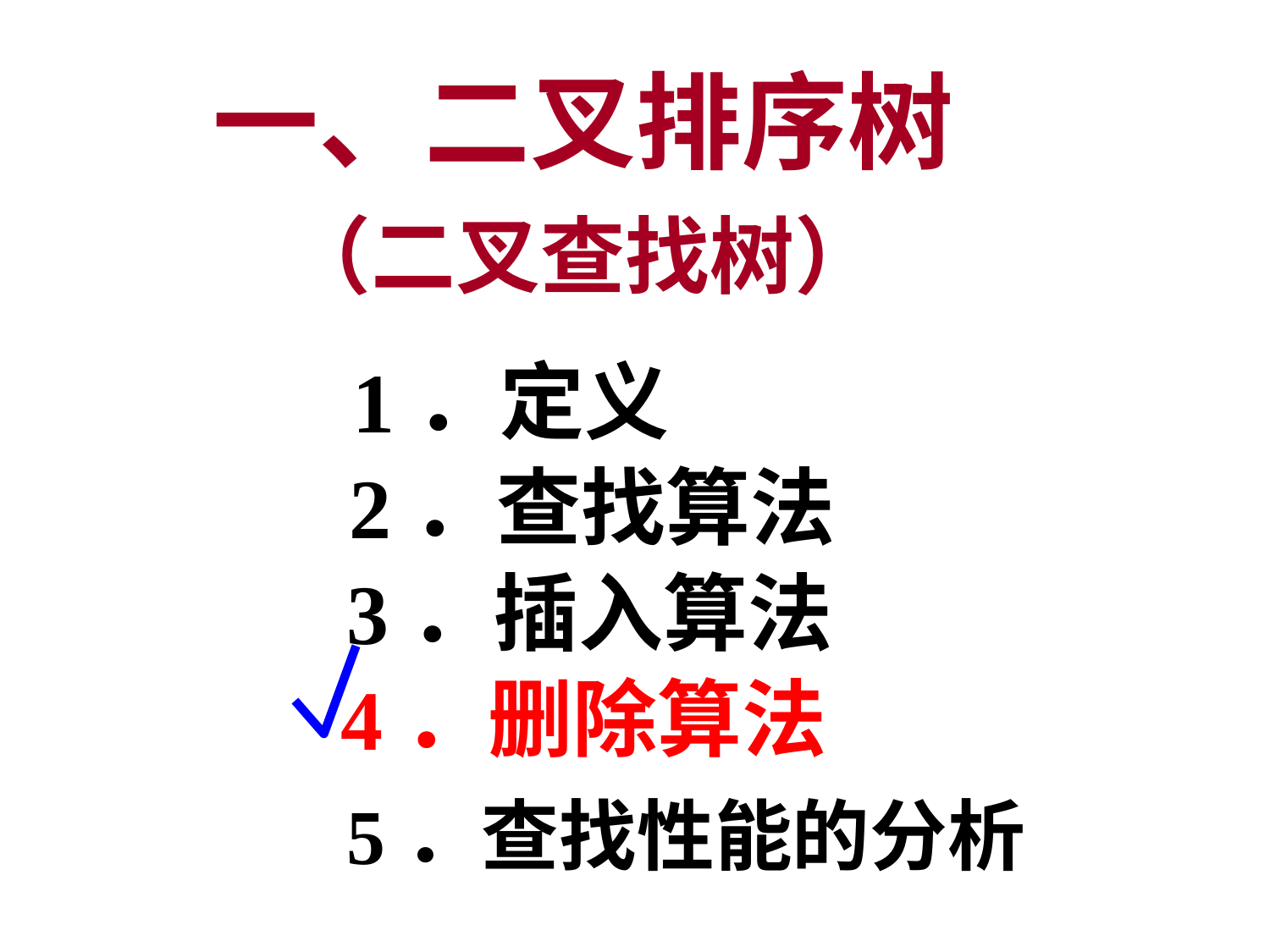

一、二叉排序树
（二叉查找树）
1．定义
2．查找算法
3．插入算法

4．删除算法
5．查找性能的分析